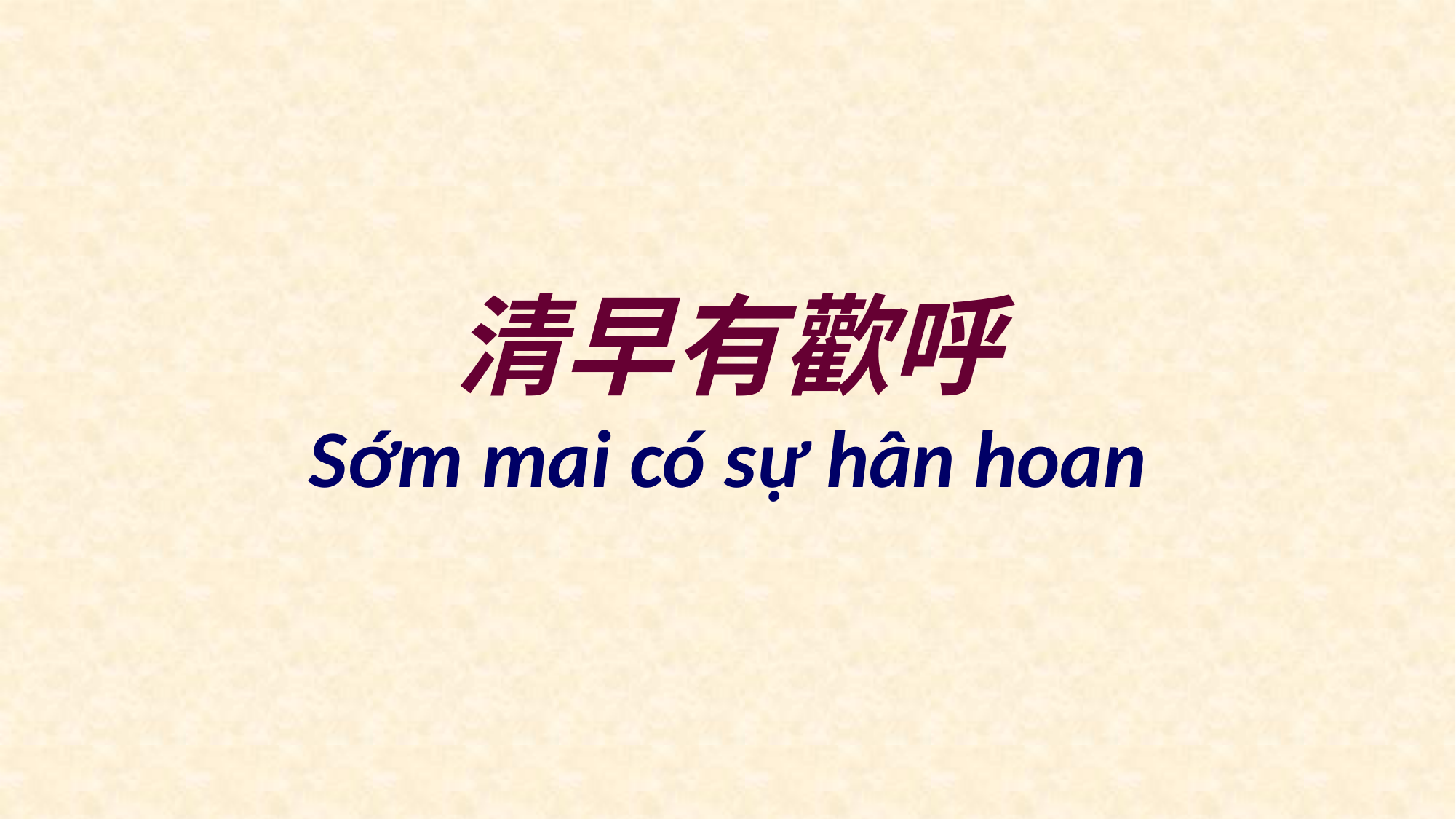

# 清早有歡呼
Sớm mai có sự hân hoan